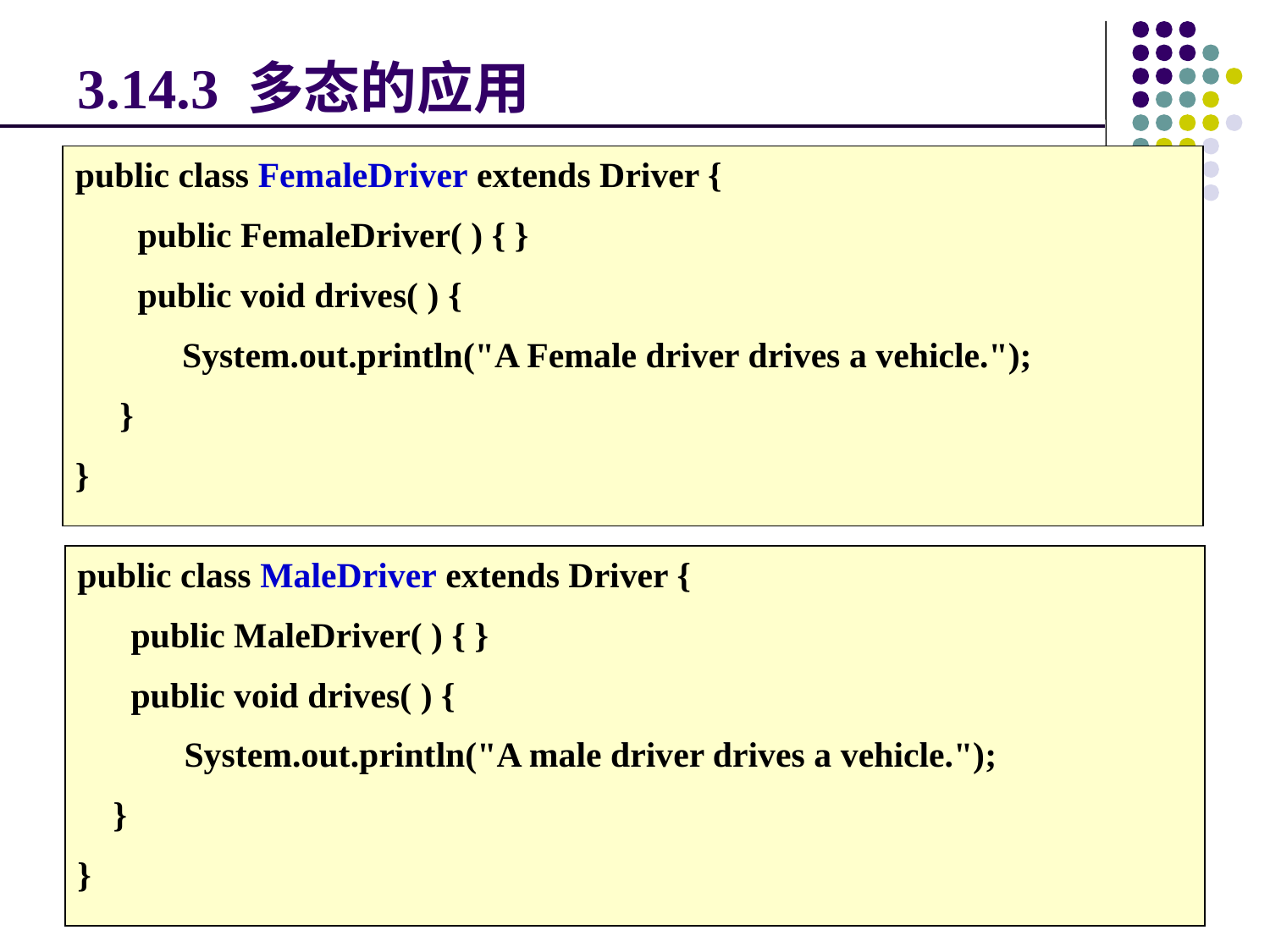

# 3.14.3 多态的应用

public class FemaleDriver extends Driver {
       public FemaleDriver( ) { }
       public void drives( ) {
            System.out.println("A Female driver drives a vehicle.");
     }
}
public class MaleDriver extends Driver {
      public MaleDriver( ) { }
      public void drives( ) {
            System.out.println("A male driver drives a vehicle.");
    }
}